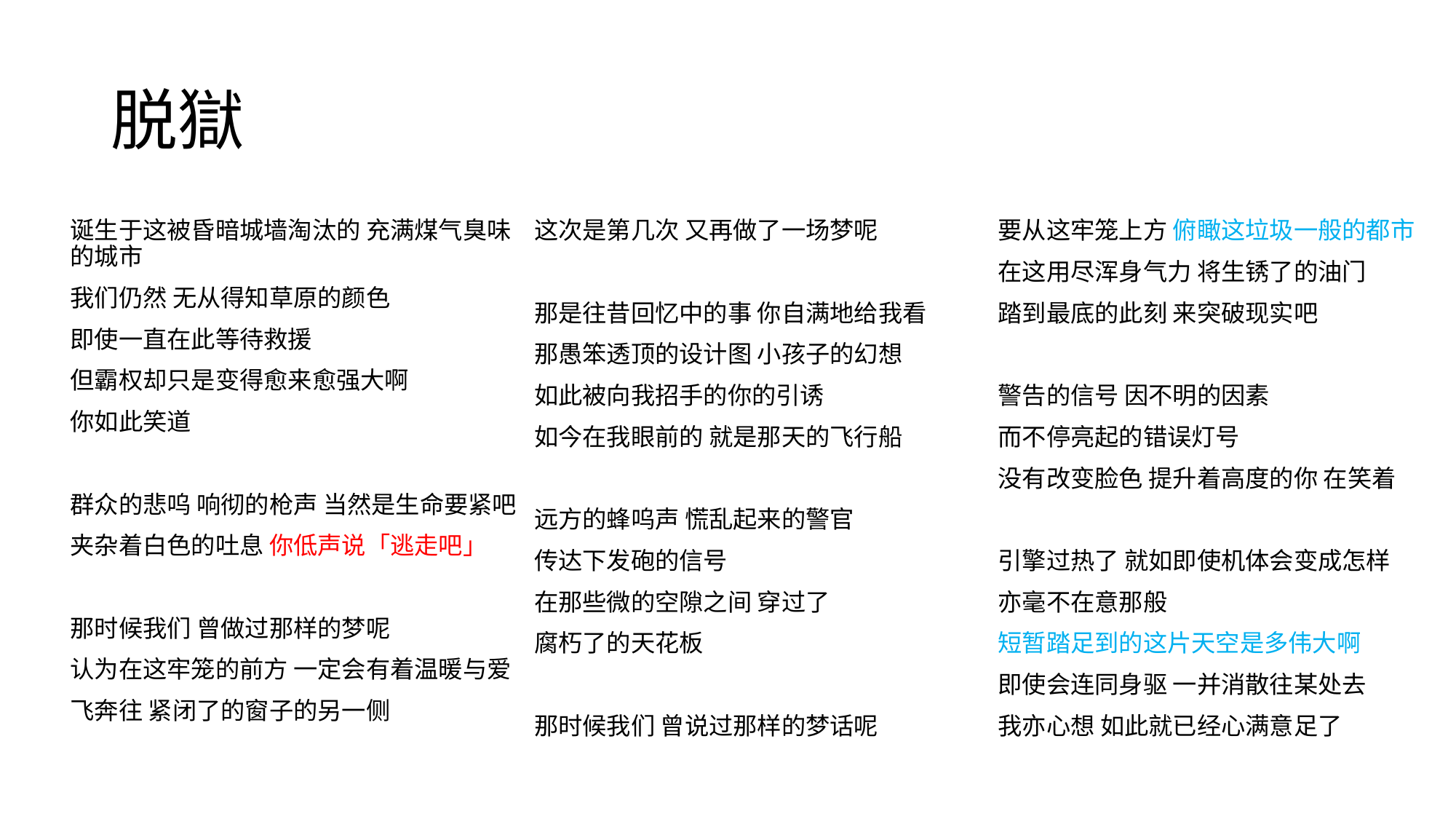

# 脱獄
诞生于这被昏暗城墙淘汰的 充满煤气臭味的城市
我们仍然 无从得知草原的颜色
即使一直在此等待救援
但霸权却只是变得愈来愈强大啊
你如此笑道

群众的悲呜 响彻的枪声 当然是生命要紧吧
夹杂着白色的吐息 你低声说「逃走吧」

那时候我们 曾做过那样的梦呢
认为在这牢笼的前方 一定会有着温暖与爱
飞奔往 紧闭了的窗子的另一侧
这次是第几次 又再做了一场梦呢

那是往昔回忆中的事 你自满地给我看
那愚笨透顶的设计图 小孩子的幻想
如此被向我招手的你的引诱
如今在我眼前的 就是那天的飞行船

远方的蜂呜声 慌乱起来的警官
传达下发砲的信号
在那些微的空隙之间 穿过了
腐朽了的天花板

那时候我们 曾说过那样的梦话呢
要从这牢笼上方 俯瞰这垃圾一般的都市
在这用尽浑身气力 将生锈了的油门
踏到最底的此刻 来突破现实吧

警告的信号 因不明的因素
而不停亮起的错误灯号
没有改变脸色 提升着高度的你 在笑着

引擎过热了 就如即使机体会变成怎样
亦毫不在意那般
短暂踏足到的这片天空是多伟大啊
即使会连同身驱 一并消散往某处去
我亦心想 如此就已经心满意足了